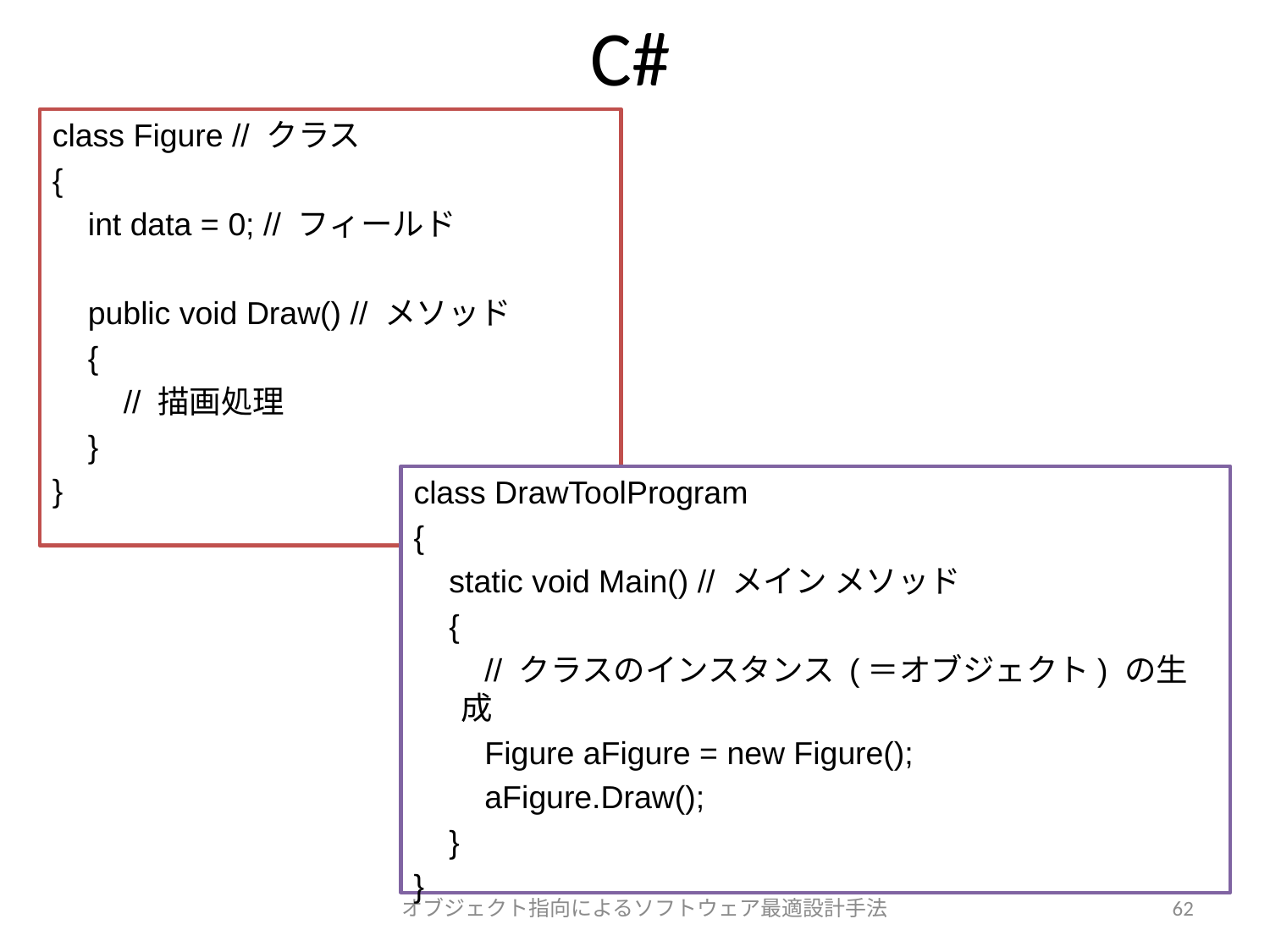

# C#
class Figure // クラス
{
    int data = 0; // フィールド

    public void Draw() // メソッド
    {
        // 描画処理
    }
}
class DrawToolProgram
{
    static void Main() // メイン メソッド
    {
        // クラスのインスタンス (＝オブジェクト) の生成
        Figure aFigure = new Figure();
        aFigure.Draw();
    }
}
オブジェクト指向によるソフトウェア最適設計手法
62